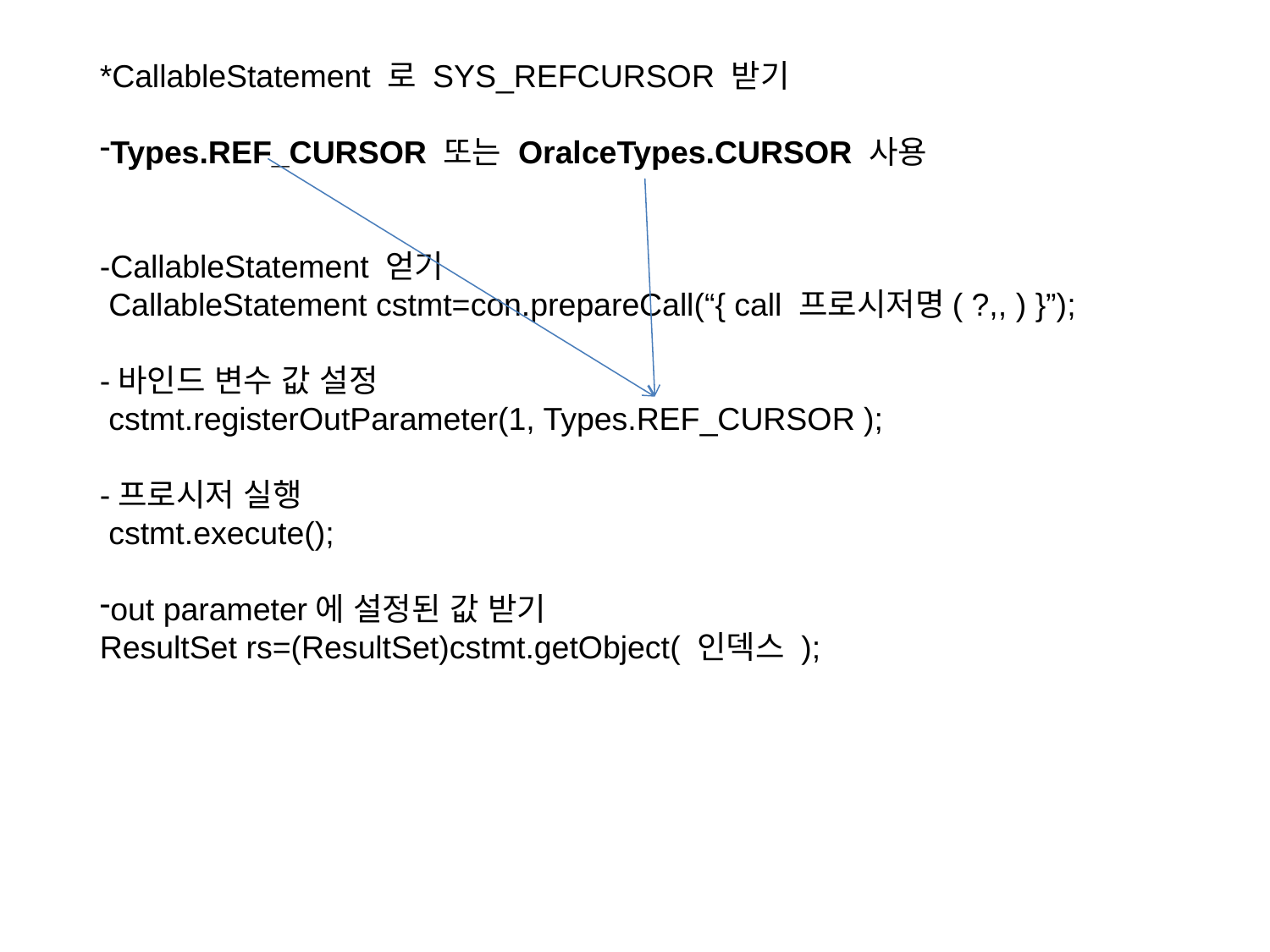

*CallableStatement 로 SYS_REFCURSOR 받기

Types.REF_CURSOR 또는 OralceTypes.CURSOR 사용

-CallableStatement 얻기
 CallableStatement cstmt=con.prepareCall(“{ call 프로시저명( ?,, ) }”);

-바인드 변수 값 설정
 cstmt.registerOutParameter(1, Types.REF_CURSOR );

-프로시저 실행
 cstmt.execute();

out parameter에 설정된 값 받기
ResultSet rs=(ResultSet)cstmt.getObject( 인덱스 );